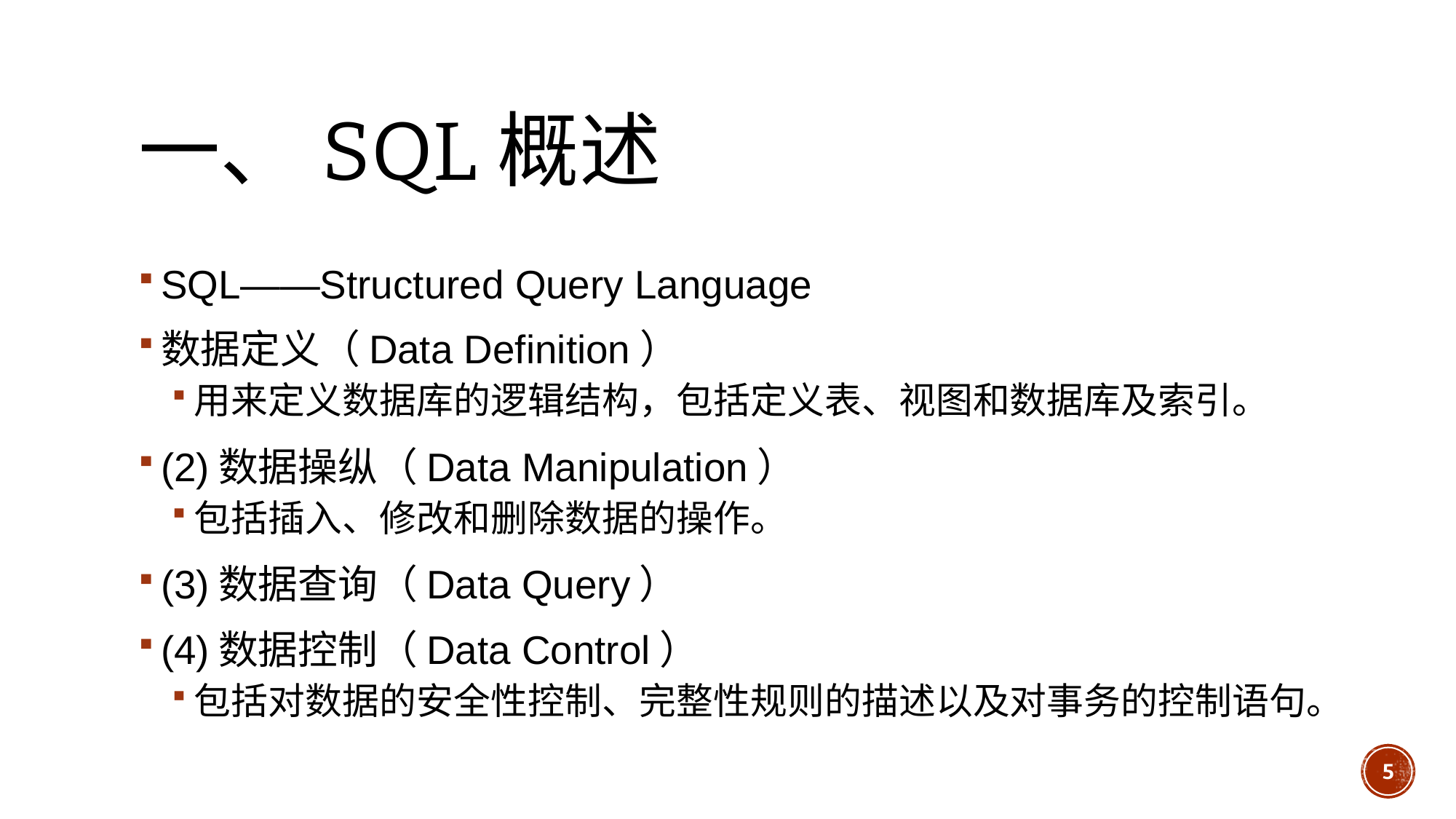

# 一、SQL概述
SQL——Structured Query Language
数据定义（Data Definition）
用来定义数据库的逻辑结构，包括定义表、视图和数据库及索引。
(2)数据操纵（Data Manipulation）
包括插入、修改和删除数据的操作。
(3)数据查询（Data Query）
(4)数据控制（Data Control）
包括对数据的安全性控制、完整性规则的描述以及对事务的控制语句。

5